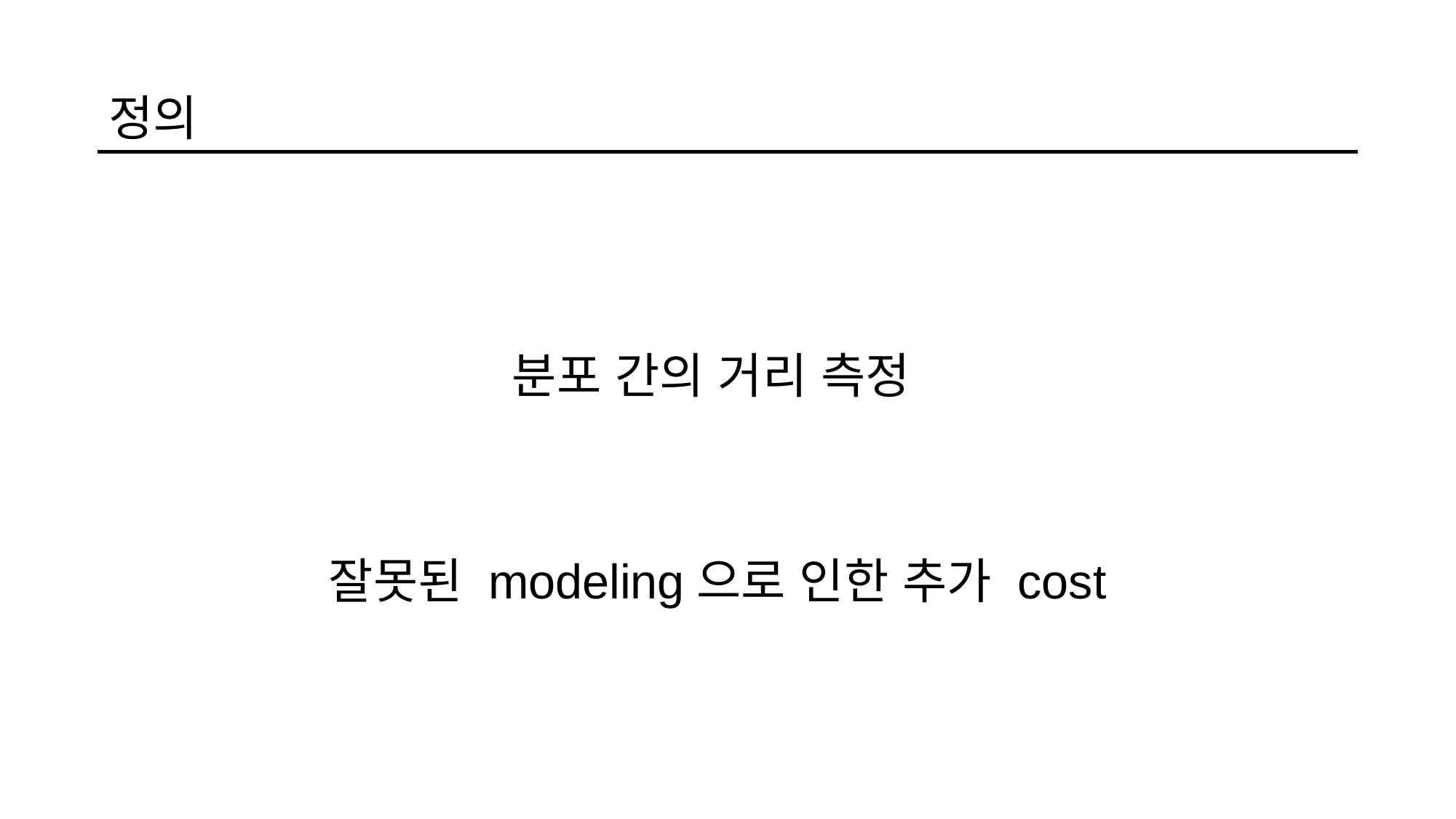

정의
분포 간의 거리 측정
잘못된 modeling으로 인한 추가 cost